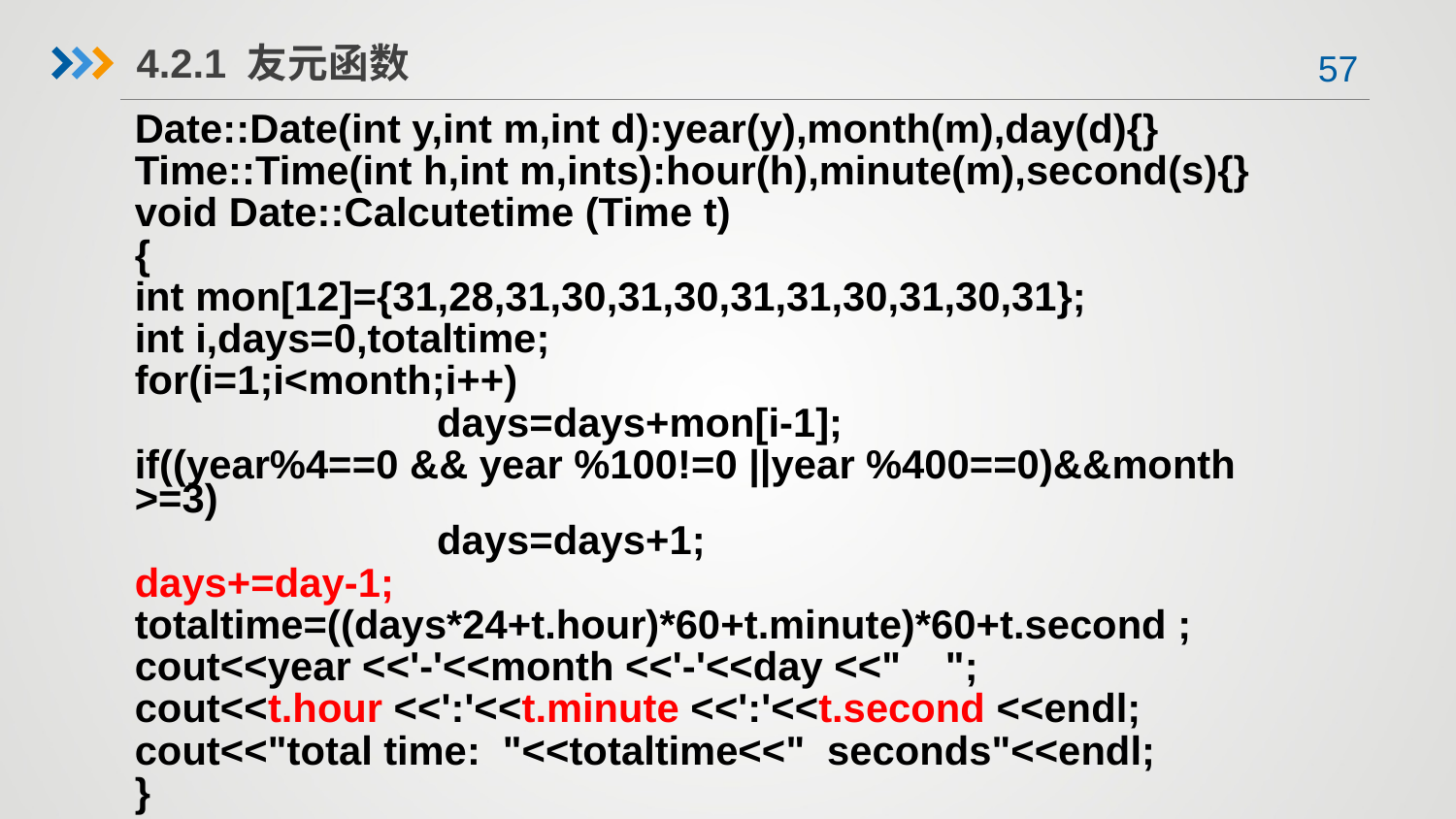

4.2.1 友元函数
Date::Date(int y,int m,int d):year(y),month(m),day(d){}
Time::Time(int h,int m,ints):hour(h),minute(m),second(s){}
void Date::Calcutetime (Time t)
{
int mon[12]={31,28,31,30,31,30,31,31,30,31,30,31};
int i,days=0,totaltime;
for(i=1;i<month;i++)
		 days=days+mon[i-1];
if((year%4==0 && year %100!=0 ||year %400==0)&&month >=3)
		 days=days+1;
days+=day-1;
totaltime=((days*24+t.hour)*60+t.minute)*60+t.second ;
cout<<year <<'-'<<month <<'-'<<day <<"    ";
cout<<t.hour <<':'<<t.minute <<':'<<t.second <<endl;
cout<<"total time:  "<<totaltime<<"  seconds"<<endl;
}